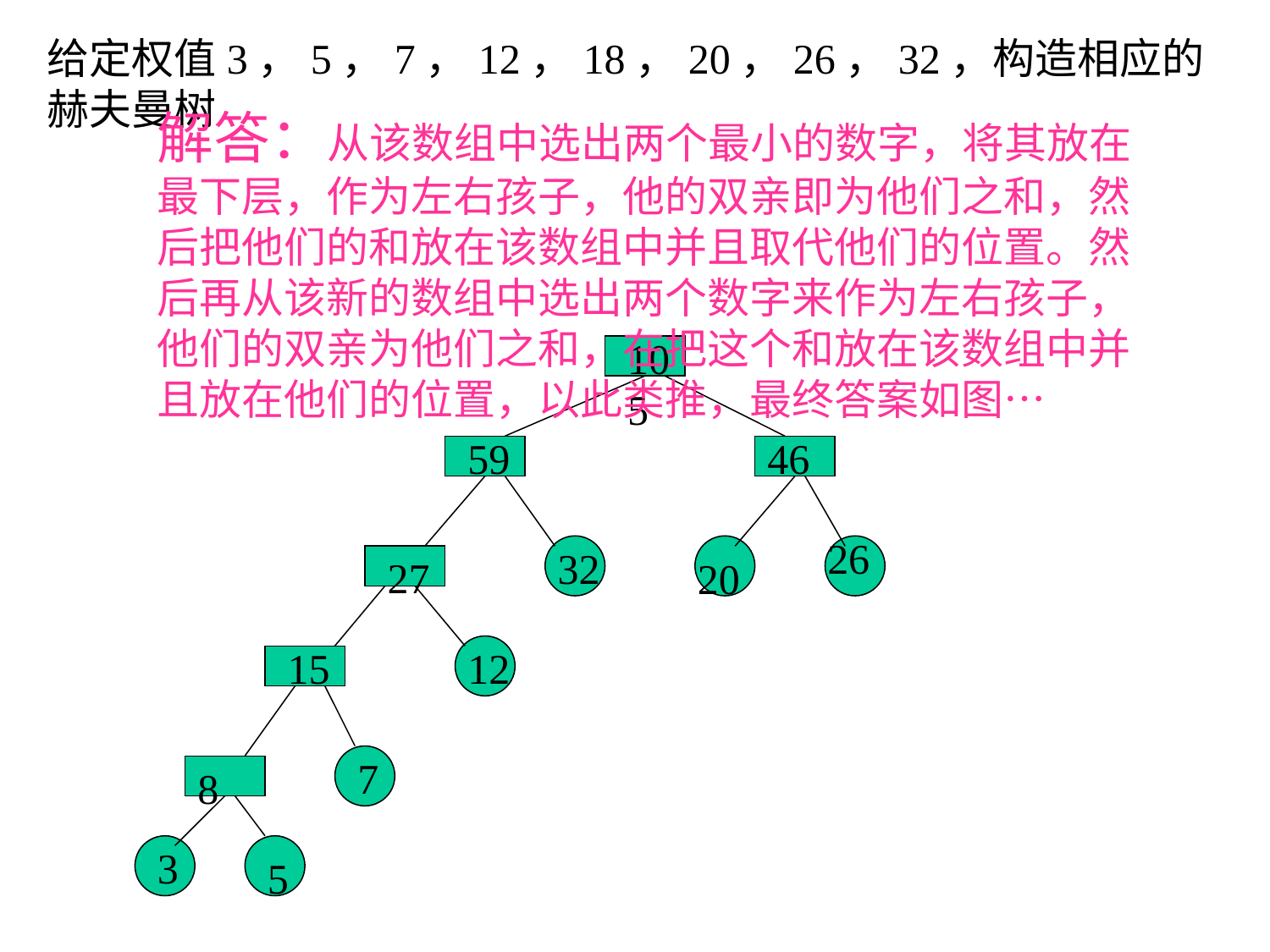

给定权值3，5，7，12，18，20，26，32，构造相应的赫夫曼树
解答：从该数组中选出两个最小的数字，将其放在最下层，作为左右孩子，他的双亲即为他们之和，然后把他们的和放在该数组中并且取代他们的位置。然后再从该新的数组中选出两个数字来作为左右孩子，他们的双亲为他们之和，在把这个和放在该数组中并且放在他们的位置，以此类推，最终答案如图…
105

59
46

26

32

27

20

15

12

7
8

3

5